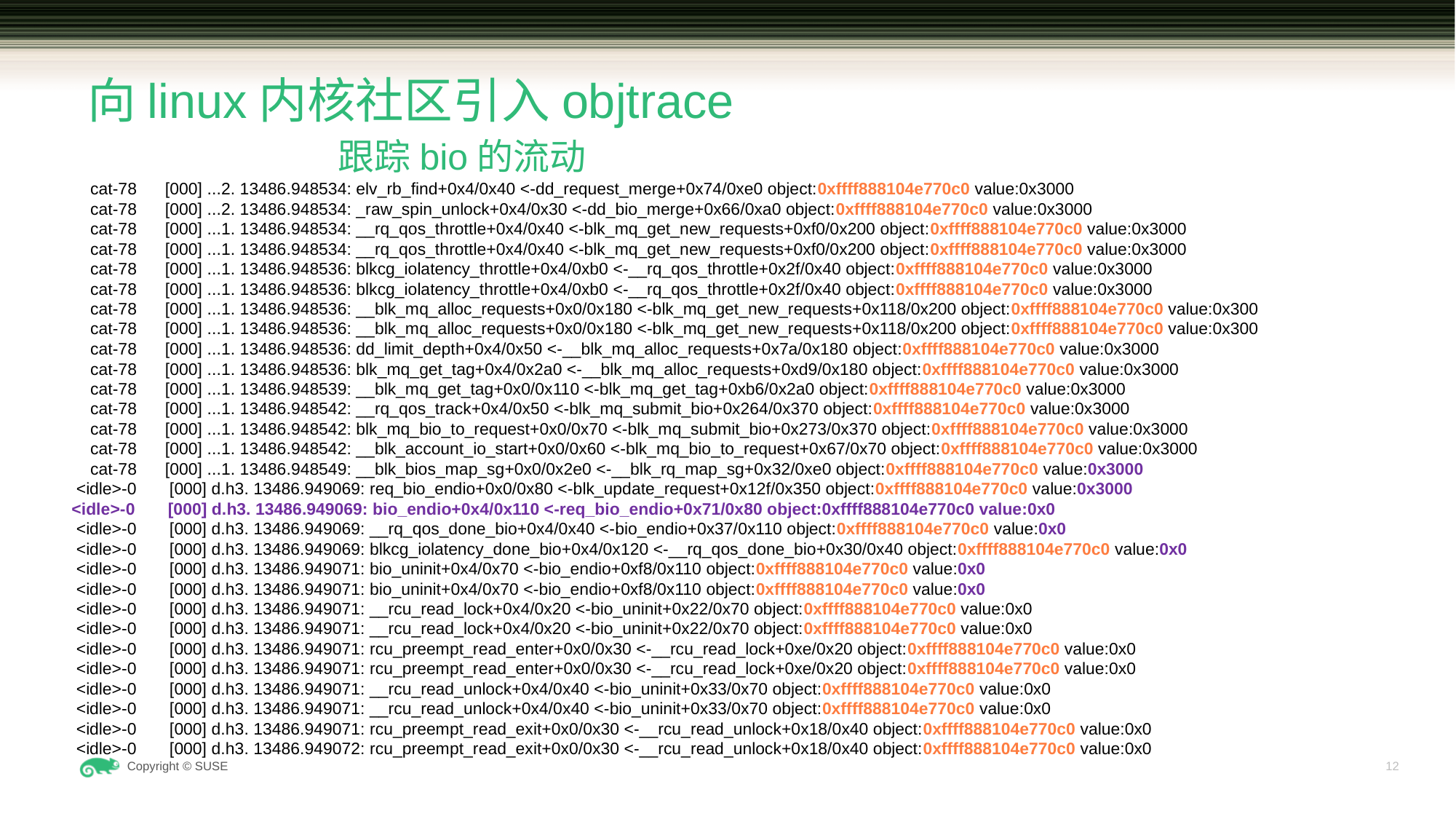

# 向linux内核社区引入objtrace
跟踪bio的流动
             cat-78      [000] ...2. 13486.948534: elv_rb_find+0x4/0x40 <-dd_request_merge+0x74/0xe0 object:0xffff888104e770c0 value:0x3000
             cat-78      [000] ...2. 13486.948534: _raw_spin_unlock+0x4/0x30 <-dd_bio_merge+0x66/0xa0 object:0xffff888104e770c0 value:0x3000
             cat-78      [000] ...1. 13486.948534: __rq_qos_throttle+0x4/0x40 <-blk_mq_get_new_requests+0xf0/0x200 object:0xffff888104e770c0 value:0x3000
             cat-78      [000] ...1. 13486.948534: __rq_qos_throttle+0x4/0x40 <-blk_mq_get_new_requests+0xf0/0x200 object:0xffff888104e770c0 value:0x3000
             cat-78      [000] ...1. 13486.948536: blkcg_iolatency_throttle+0x4/0xb0 <-__rq_qos_throttle+0x2f/0x40 object:0xffff888104e770c0 value:0x3000
             cat-78      [000] ...1. 13486.948536: blkcg_iolatency_throttle+0x4/0xb0 <-__rq_qos_throttle+0x2f/0x40 object:0xffff888104e770c0 value:0x3000
             cat-78      [000] ...1. 13486.948536: __blk_mq_alloc_requests+0x0/0x180 <-blk_mq_get_new_requests+0x118/0x200 object:0xffff888104e770c0 value:0x300
             cat-78      [000] ...1. 13486.948536: __blk_mq_alloc_requests+0x0/0x180 <-blk_mq_get_new_requests+0x118/0x200 object:0xffff888104e770c0 value:0x300
             cat-78      [000] ...1. 13486.948536: dd_limit_depth+0x4/0x50 <-__blk_mq_alloc_requests+0x7a/0x180 object:0xffff888104e770c0 value:0x3000
             cat-78      [000] ...1. 13486.948536: blk_mq_get_tag+0x4/0x2a0 <-__blk_mq_alloc_requests+0xd9/0x180 object:0xffff888104e770c0 value:0x3000
             cat-78      [000] ...1. 13486.948539: __blk_mq_get_tag+0x0/0x110 <-blk_mq_get_tag+0xb6/0x2a0 object:0xffff888104e770c0 value:0x3000
             cat-78      [000] ...1. 13486.948542: __rq_qos_track+0x4/0x50 <-blk_mq_submit_bio+0x264/0x370 object:0xffff888104e770c0 value:0x3000
             cat-78      [000] ...1. 13486.948542: blk_mq_bio_to_request+0x0/0x70 <-blk_mq_submit_bio+0x273/0x370 object:0xffff888104e770c0 value:0x3000
             cat-78      [000] ...1. 13486.948542: __blk_account_io_start+0x0/0x60 <-blk_mq_bio_to_request+0x67/0x70 object:0xffff888104e770c0 value:0x3000
             cat-78      [000] ...1. 13486.948549: __blk_bios_map_sg+0x0/0x2e0 <-__blk_rq_map_sg+0x32/0xe0 object:0xffff888104e770c0 value:0x3000
          <idle>-0       [000] d.h3. 13486.949069: req_bio_endio+0x0/0x80 <-blk_update_request+0x12f/0x350 object:0xffff888104e770c0 value:0x3000
         <idle>-0       [000] d.h3. 13486.949069: bio_endio+0x4/0x110 <-req_bio_endio+0x71/0x80 object:0xffff888104e770c0 value:0x0
          <idle>-0       [000] d.h3. 13486.949069: __rq_qos_done_bio+0x4/0x40 <-bio_endio+0x37/0x110 object:0xffff888104e770c0 value:0x0
          <idle>-0       [000] d.h3. 13486.949069: blkcg_iolatency_done_bio+0x4/0x120 <-__rq_qos_done_bio+0x30/0x40 object:0xffff888104e770c0 value:0x0
          <idle>-0       [000] d.h3. 13486.949071: bio_uninit+0x4/0x70 <-bio_endio+0xf8/0x110 object:0xffff888104e770c0 value:0x0
          <idle>-0       [000] d.h3. 13486.949071: bio_uninit+0x4/0x70 <-bio_endio+0xf8/0x110 object:0xffff888104e770c0 value:0x0
          <idle>-0       [000] d.h3. 13486.949071: __rcu_read_lock+0x4/0x20 <-bio_uninit+0x22/0x70 object:0xffff888104e770c0 value:0x0
          <idle>-0       [000] d.h3. 13486.949071: __rcu_read_lock+0x4/0x20 <-bio_uninit+0x22/0x70 object:0xffff888104e770c0 value:0x0
          <idle>-0       [000] d.h3. 13486.949071: rcu_preempt_read_enter+0x0/0x30 <-__rcu_read_lock+0xe/0x20 object:0xffff888104e770c0 value:0x0
          <idle>-0       [000] d.h3. 13486.949071: rcu_preempt_read_enter+0x0/0x30 <-__rcu_read_lock+0xe/0x20 object:0xffff888104e770c0 value:0x0
          <idle>-0       [000] d.h3. 13486.949071: __rcu_read_unlock+0x4/0x40 <-bio_uninit+0x33/0x70 object:0xffff888104e770c0 value:0x0
          <idle>-0       [000] d.h3. 13486.949071: __rcu_read_unlock+0x4/0x40 <-bio_uninit+0x33/0x70 object:0xffff888104e770c0 value:0x0
          <idle>-0       [000] d.h3. 13486.949071: rcu_preempt_read_exit+0x0/0x30 <-__rcu_read_unlock+0x18/0x40 object:0xffff888104e770c0 value:0x0
          <idle>-0       [000] d.h3. 13486.949072: rcu_preempt_read_exit+0x0/0x30 <-__rcu_read_unlock+0x18/0x40 object:0xffff888104e770c0 value:0x0
12